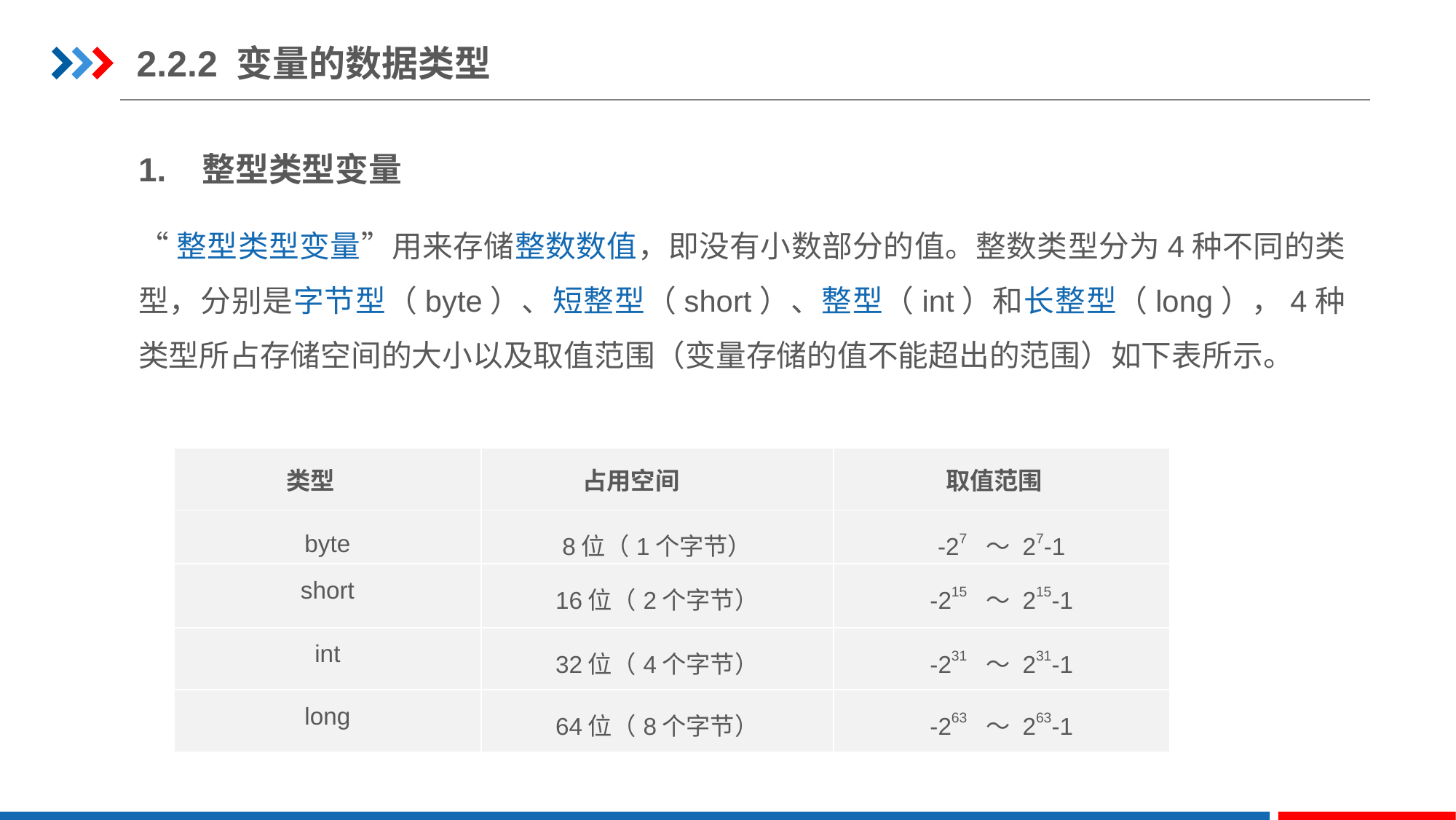

2.2.2 变量的数据类型
1.   整型类型变量
“整型类型变量”用来存储整数数值，即没有小数部分的值。整数类型分为4种不同的类型，分别是字节型（byte）、短整型（short）、整型（int）和长整型（long），4种类型所占存储空间的大小以及取值范围（变量存储的值不能超出的范围）如下表所示。
| 类型 | 占用空间 | 取值范围 |
| --- | --- | --- |
| byte | 8位（1个字节） | -27 ～ 27-1 |
| short | 16位（2个字节） | -215 ～ 215-1 |
| int | 32位（4个字节） | -231 ～ 231-1 |
| long | 64位（8个字节） | -263 ～ 263-1 |